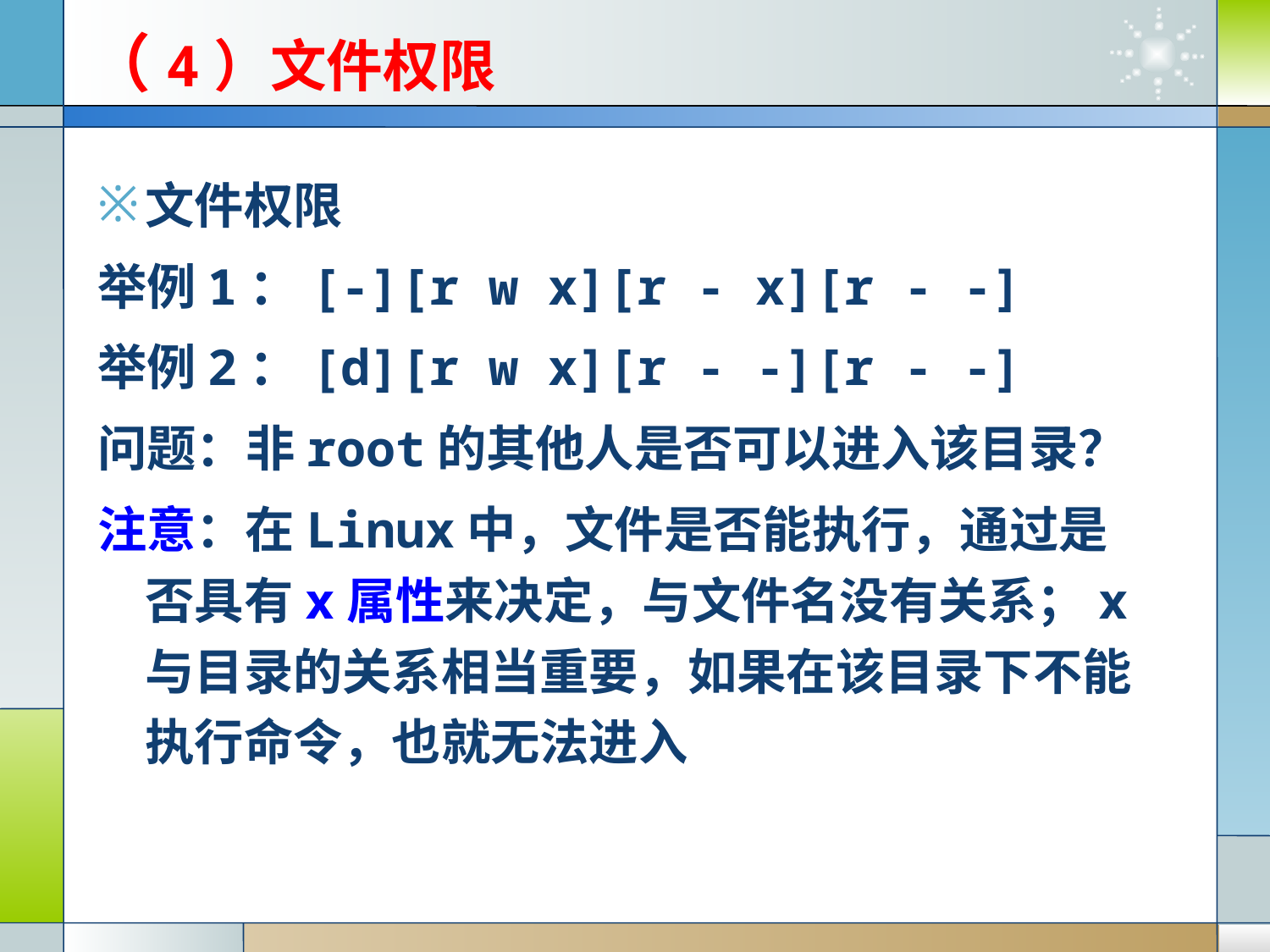

# （4）文件权限
文件权限
举例1：[-][r w x][r - x][r - -]
举例2：[d][r w x][r - -][r - -]
问题：非root的其他人是否可以进入该目录？
注意：在Linux中，文件是否能执行，通过是否具有x属性来决定，与文件名没有关系；x与目录的关系相当重要，如果在该目录下不能执行命令，也就无法进入
35